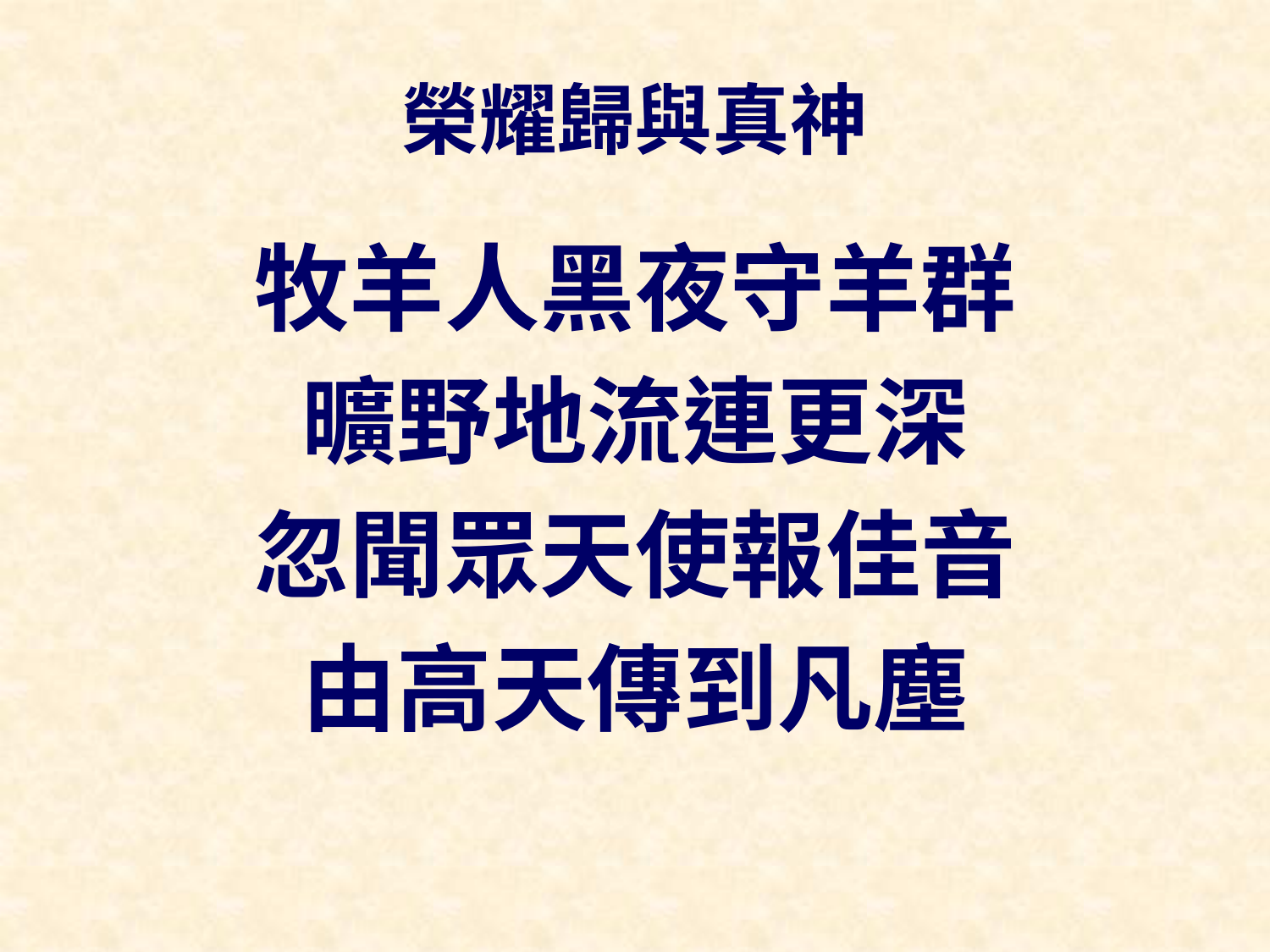

# 榮耀歸與真神
牧羊人黑夜守羊群
曠野地流連更深
忽聞眾天使報佳音
由高天傳到凡塵